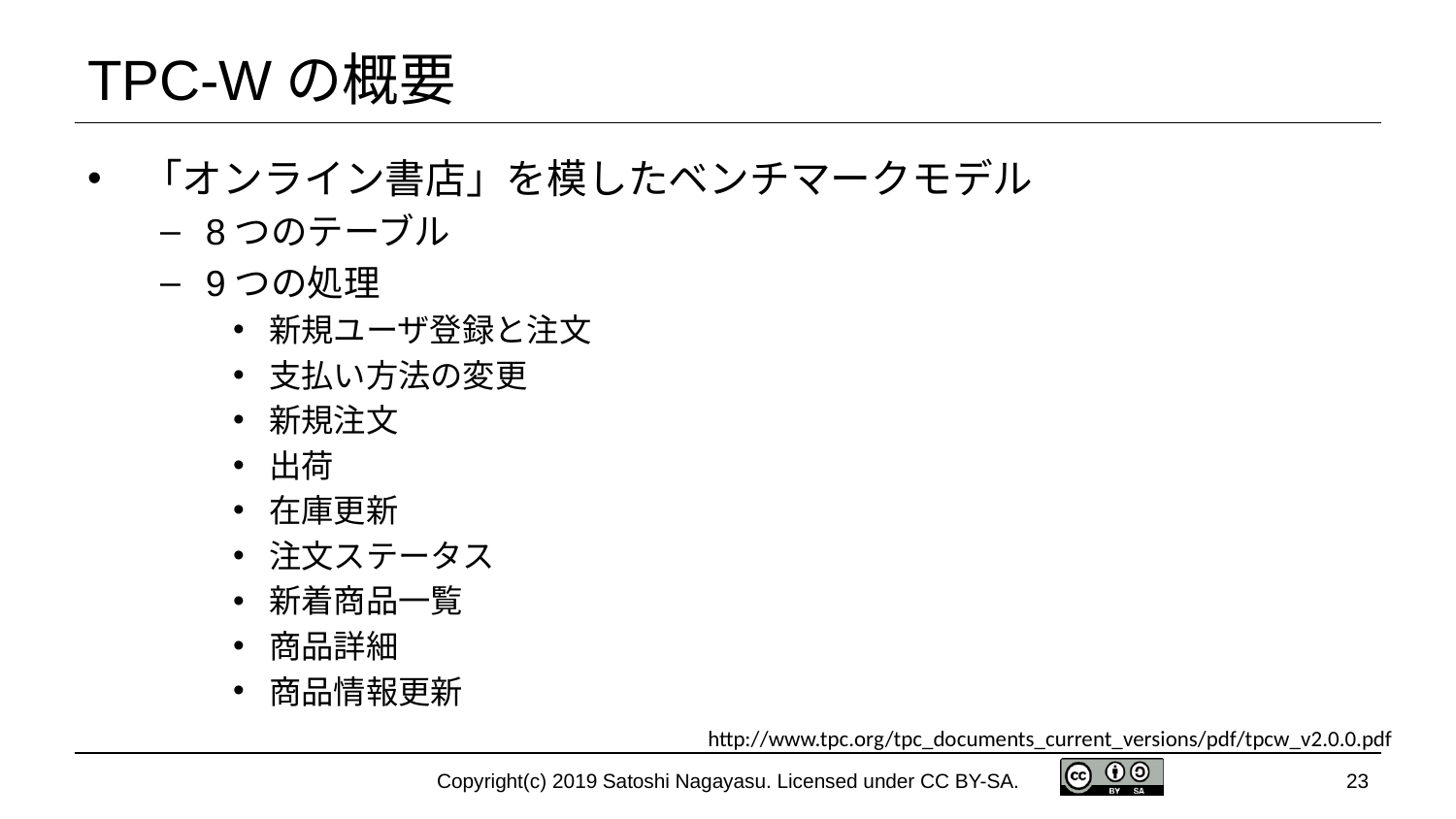

# TPC-Wの概要
「オンライン書店」を模したベンチマークモデル
8つのテーブル
9つの処理
新規ユーザ登録と注文
支払い方法の変更
新規注文
出荷
在庫更新
注文ステータス
新着商品一覧
商品詳細
商品情報更新

http://www.tpc.org/tpc_documents_current_versions/pdf/tpcw_v2.0.0.pdf
Copyright(c) 2019 Satoshi Nagayasu. Licensed under CC BY-SA.
23